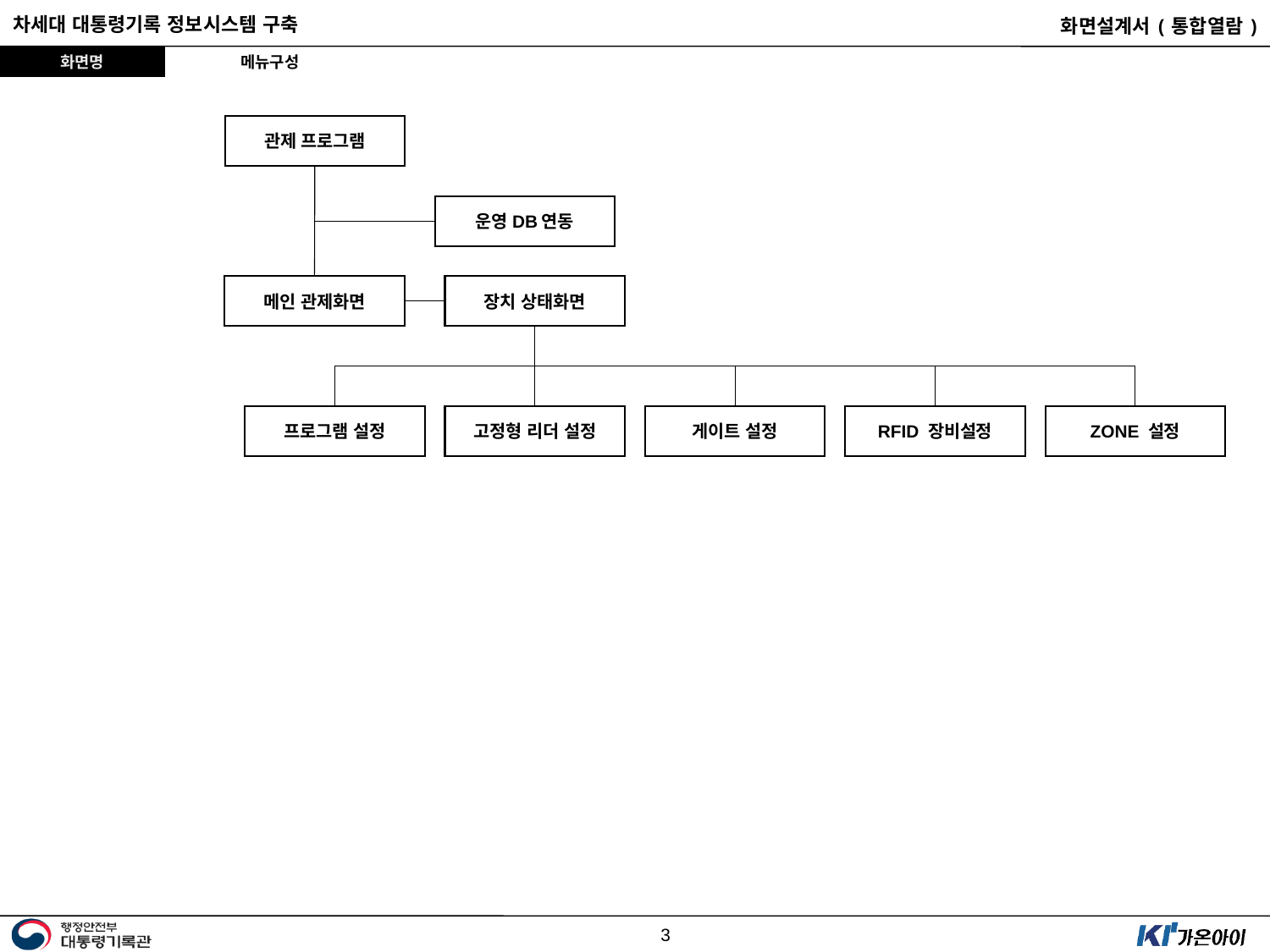

메뉴구성

관제 프로그램
운영DB연동
메인 관제화면
장치 상태화면
프로그램 설정
고정형 리더 설정
게이트 설정
RFID 장비설정
ZONE 설정